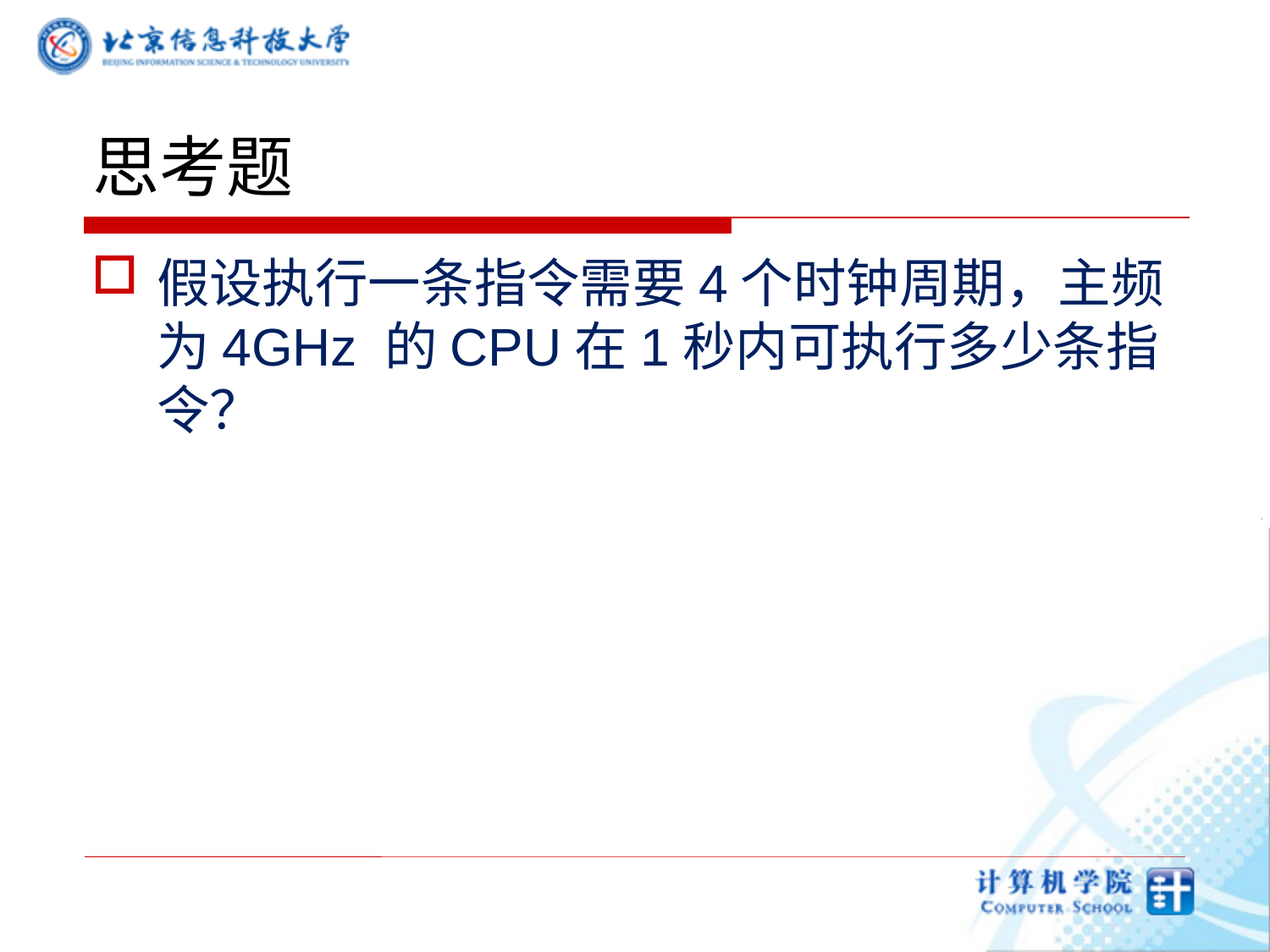

# 思考题
假设执行一条指令需要4个时钟周期，主频为4GHz 的CPU在1秒内可执行多少条指令？